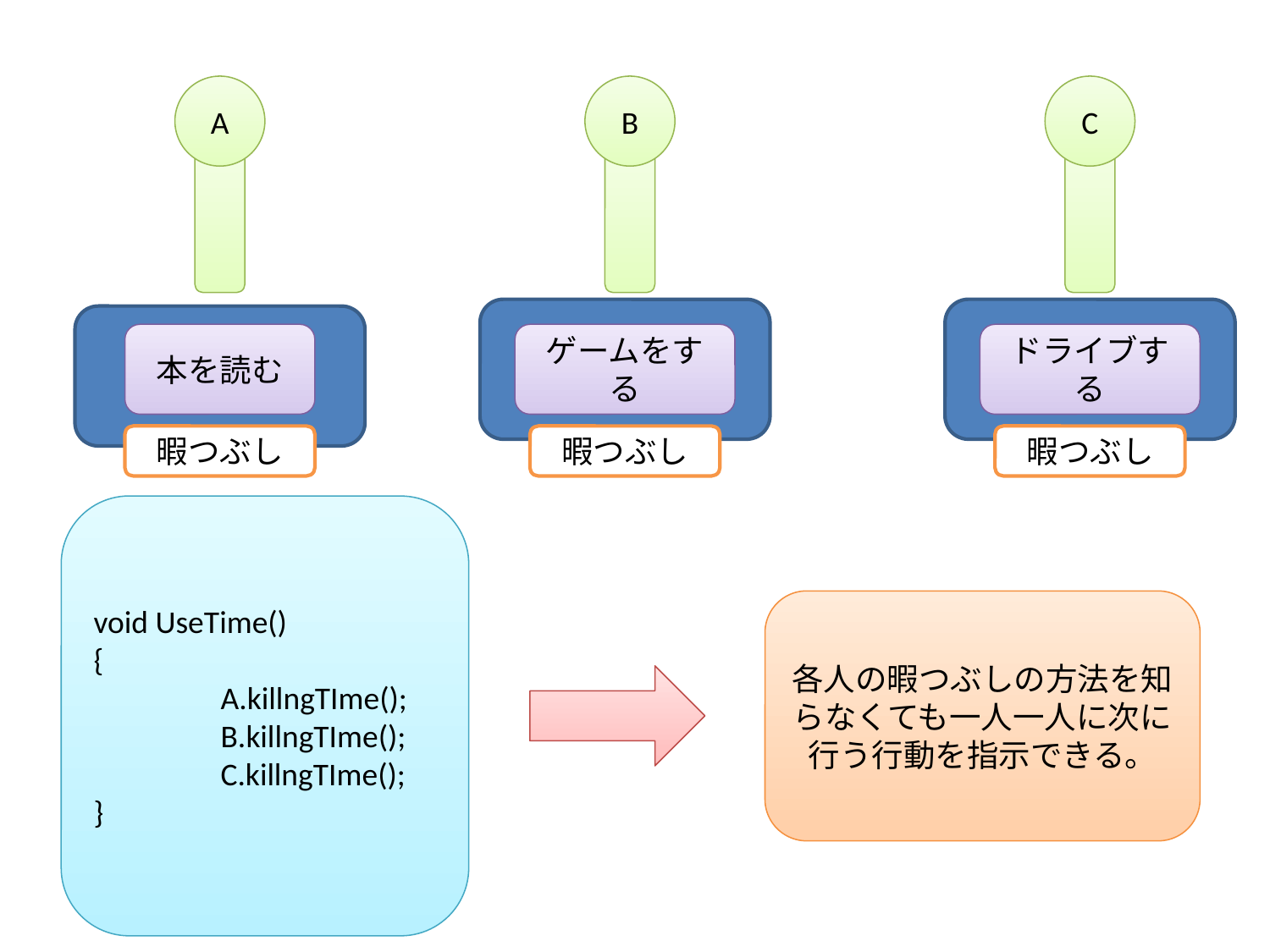

A
B
C

本を読む
ゲームをする
ドライブする
暇つぶし
暇つぶし
暇つぶし
void UseTime()
{
	A.killngTIme();
	B.killngTIme();
	C.killngTIme();
}
各人の暇つぶしの方法を知らなくても一人一人に次に行う行動を指示できる。